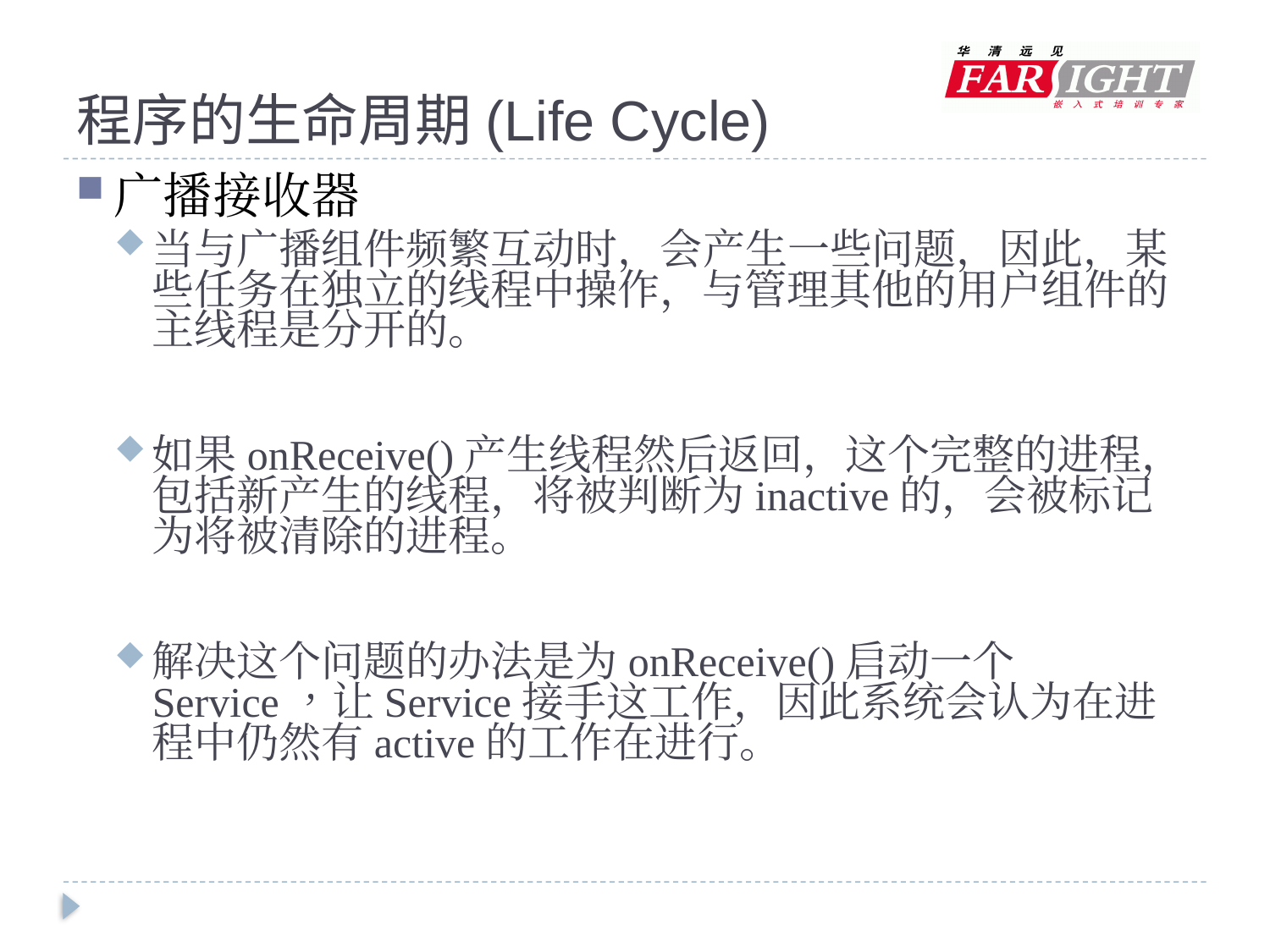

# 程序的生命周期(Life Cycle)
广播接收器
当与广播组件频繁互动时，会产生一些问题，因此，某些任务在独立的线程中操作，与管理其他的用户组件的主线程是分开的。

如果onReceive()产生线程然后返回，这个完整的进程，包括新产生的线程，将被判断为inactive的，会被标记为将被清除的进程。

解决这个问题的办法是为onReceive()启动一个Service，让Service接手这工作，因此系统会认为在进程中仍然有active的工作在进行。